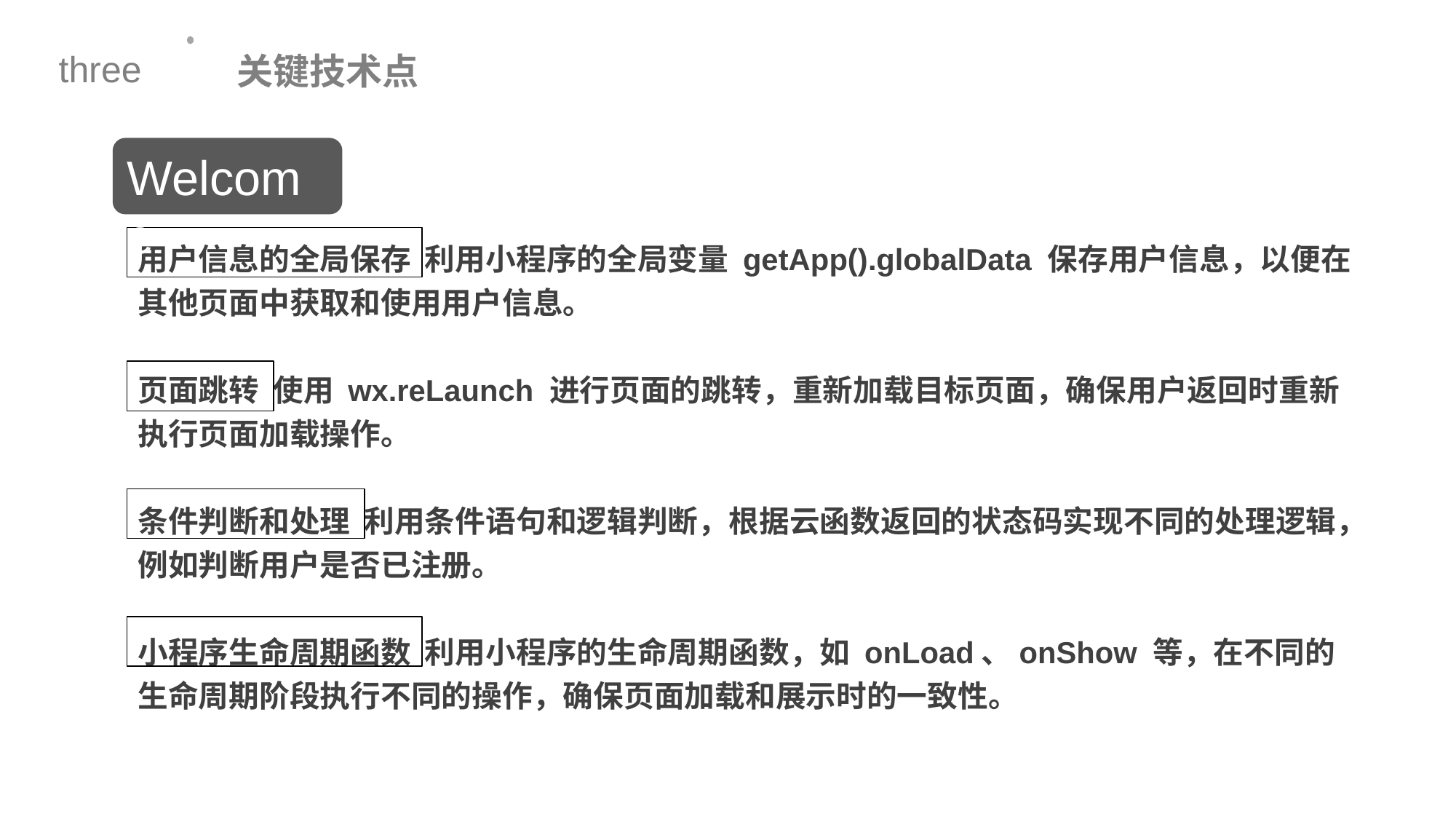

关键技术点

three
Welcome
用户信息的全局保存  利用小程序的全局变量 getApp().globalData 保存用户信息，以便在其他页面中获取和使用用户信息。

页面跳转  使用 wx.reLaunch 进行页面的跳转，重新加载目标页面，确保用户返回时重新执行页面加载操作。

条件判断和处理  利用条件语句和逻辑判断，根据云函数返回的状态码实现不同的处理逻辑，例如判断用户是否已注册。

小程序生命周期函数  利用小程序的生命周期函数，如 onLoad、onShow 等，在不同的生命周期阶段执行不同的操作，确保页面加载和展示时的一致性。